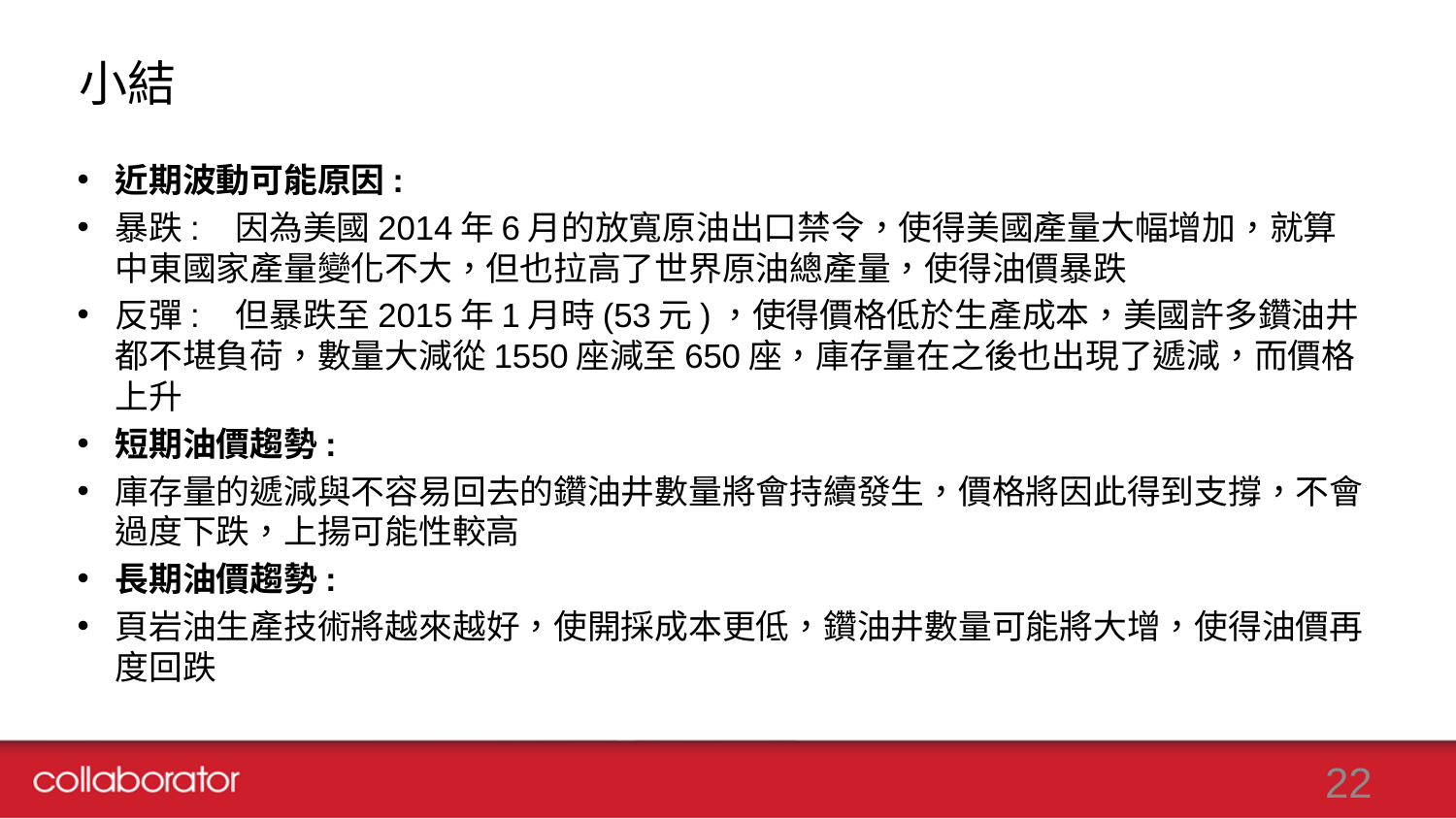

# 小結
近期波動可能原因:
暴跌:   因為美國2014年6月的放寬原油出口禁令，使得美國產量大幅增加，就算中東國家產量變化不大，但也拉高了世界原油總產量，使得油價暴跌
反彈:   但暴跌至2015年1月時(53元)，使得價格低於生產成本，美國許多鑽油井都不堪負荷，數量大減從1550座減至650座，庫存量在之後也出現了遞減，而價格上升
短期油價趨勢:
庫存量的遞減與不容易回去的鑽油井數量將會持續發生，價格將因此得到支撐，不會過度下跌，上揚可能性較高
長期油價趨勢:
頁岩油生產技術將越來越好，使開採成本更低，鑽油井數量可能將大增，使得油價再度回跌

22